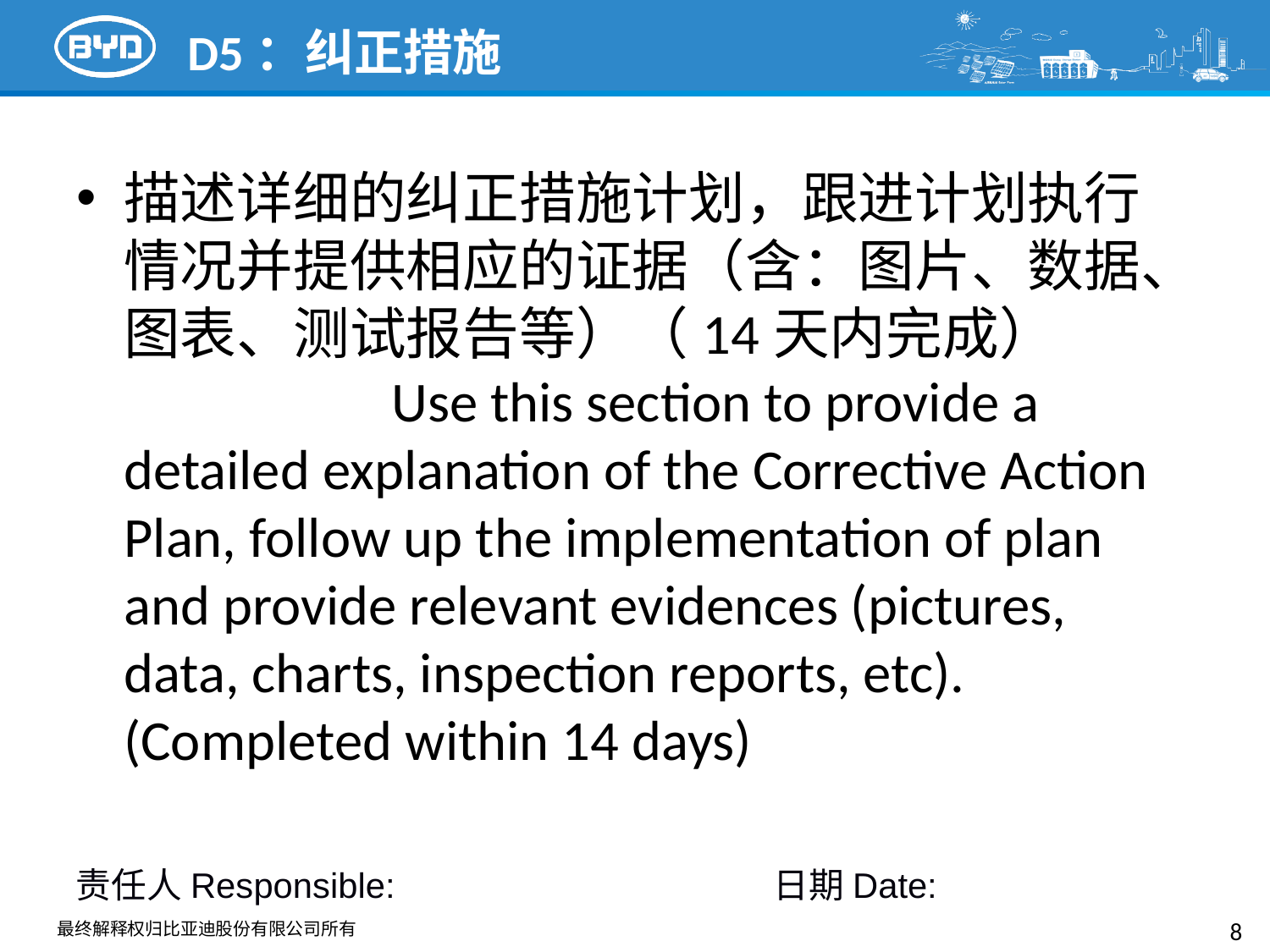

# D5：纠正措施
描述详细的纠正措施计划，跟进计划执行情况并提供相应的证据（含：图片、数据、图表、测试报告等）（14天内完成）                               Use this section to provide a detailed explanation of the Corrective Action Plan, follow up the implementation of plan and provide relevant evidences (pictures, data, charts, inspection reports, etc). (Completed within 14 days)
责任人Responsible:                                      日期Date:
8